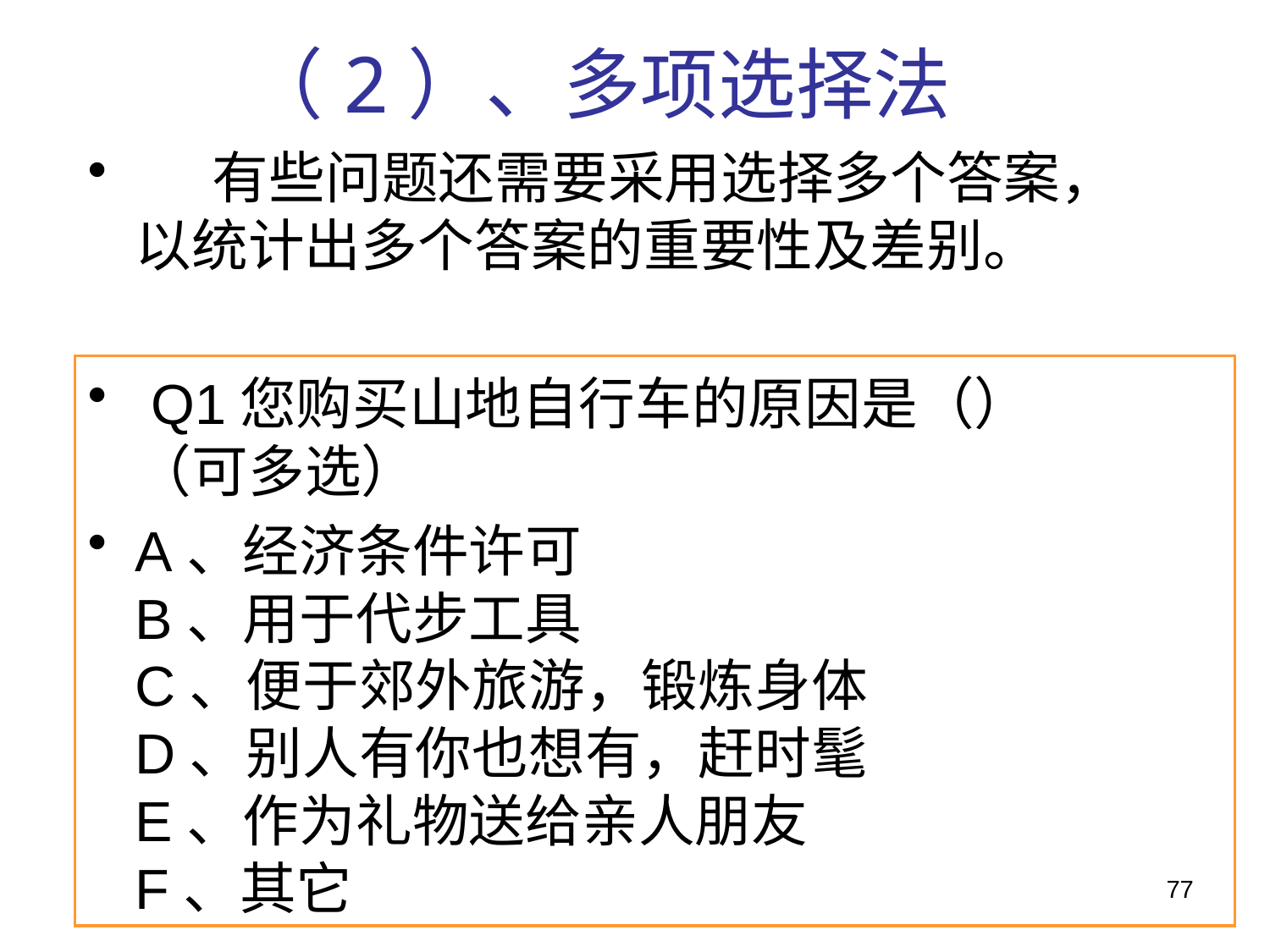

# （2）、多项选择法
     有些问题还需要采用选择多个答案，以统计出多个答案的重要性及差别。

 Q1您购买山地自行车的原因是（）（可多选）
A、经济条件许可
B、用于代步工具
C、便于郊外旅游，锻炼身体
D、别人有你也想有，赶时髦
E、作为礼物送给亲人朋友
F、其它

77